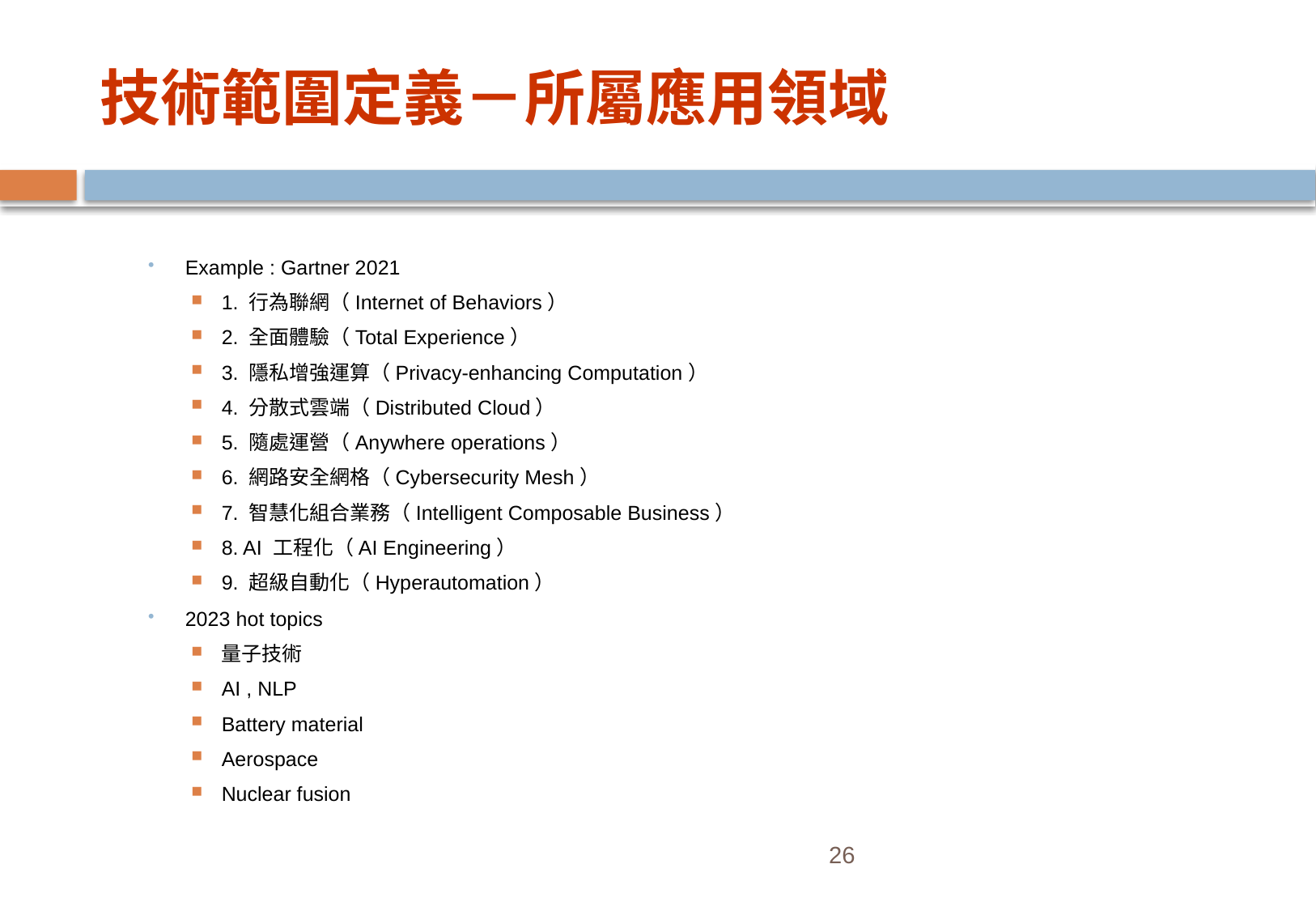

# 技術範圍定義－所屬應用領域

Example : Gartner 2021
1. 行為聯網（Internet of Behaviors）
2. 全面體驗（Total Experience）
3. 隱私增強運算（Privacy-enhancing Computation）
4. 分散式雲端（Distributed Cloud）
5. 隨處運營（Anywhere operations）
6. 網路安全網格（Cybersecurity Mesh）
7. 智慧化組合業務（Intelligent Composable Business）
8. AI 工程化（AI Engineering）
9. 超級自動化（Hyperautomation）
2023 hot topics
量子技術
AI , NLP
Battery material
Aerospace
Nuclear fusion

26